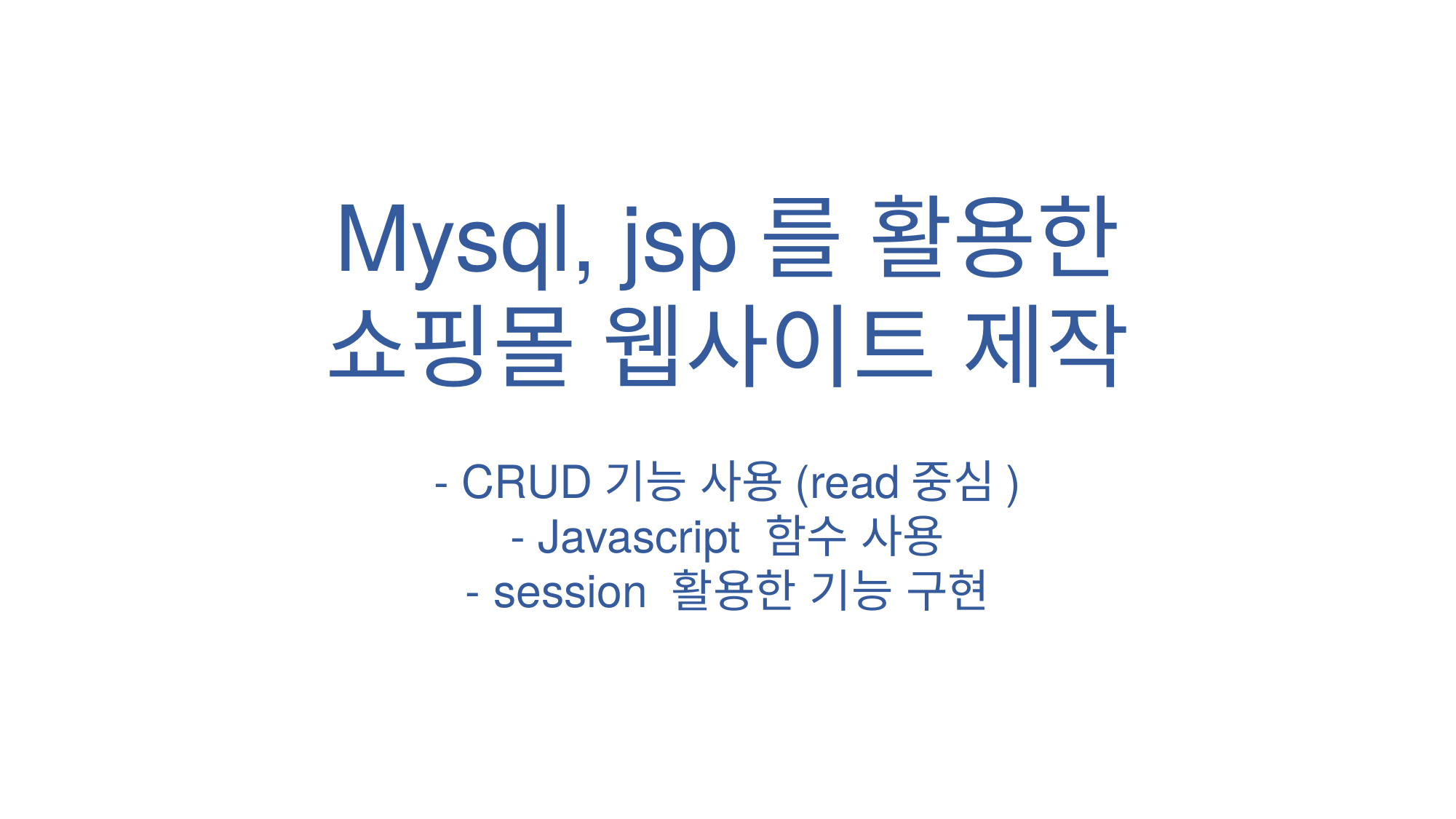

Mysql, jsp를 활용한
쇼핑몰 웹사이트 제작

- CRUD기능 사용(read중심)
- Javascript 함수 사용
- session 활용한 기능 구현